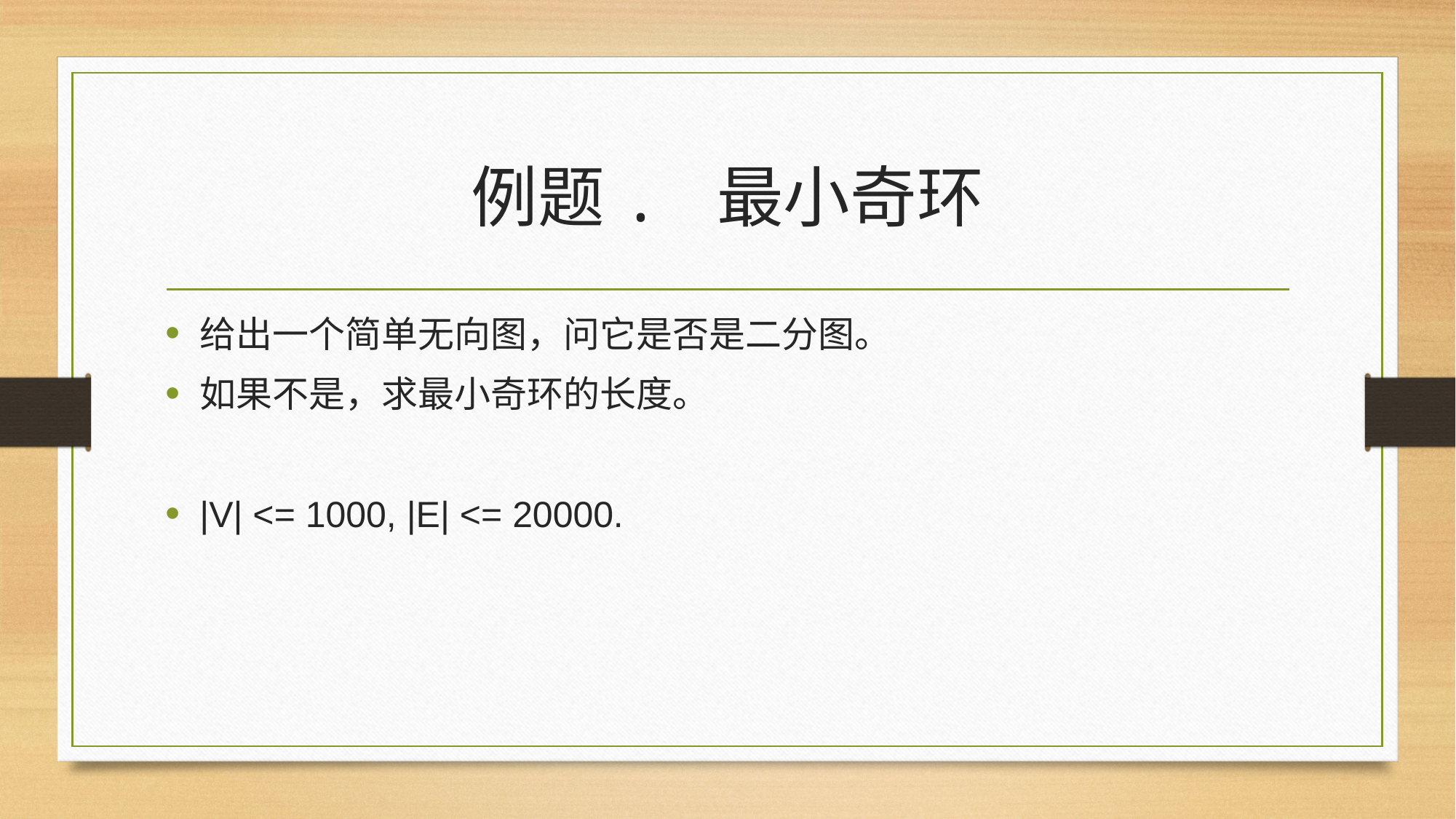

# 例题. 最小奇环
给出一个简单无向图，问它是否是二分图。
如果不是，求最小奇环的长度。

|V| <= 1000, |E| <= 20000.